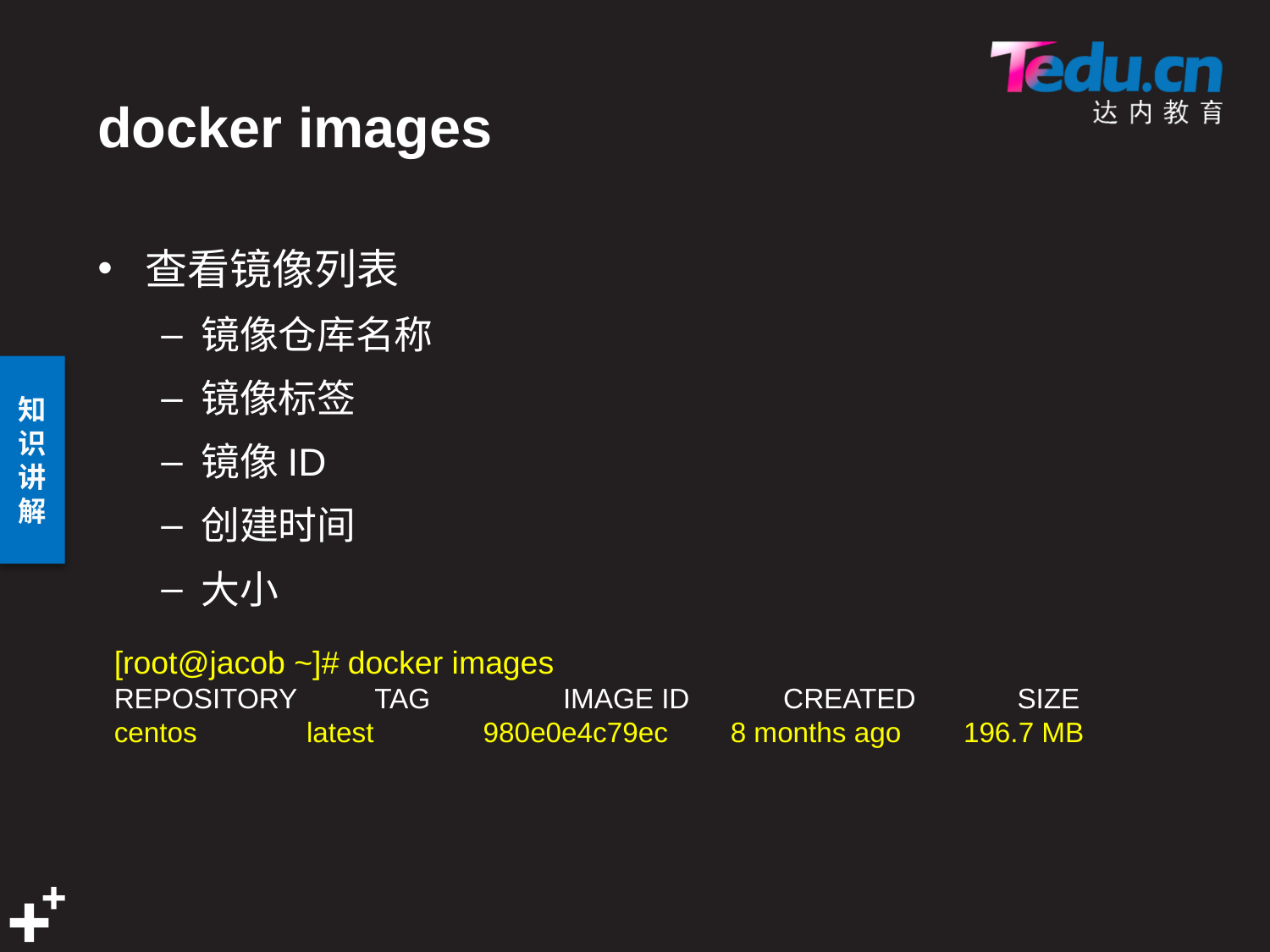

# docker images
查看镜像列表
镜像仓库名称
镜像标签
镜像ID
创建时间
大小
[root@jacob ~]# docker images
REPOSITORY          TAG                 IMAGE ID            CREATED             SIZE
centos              latest              980e0e4c79ec        8 months ago        196.7 MB